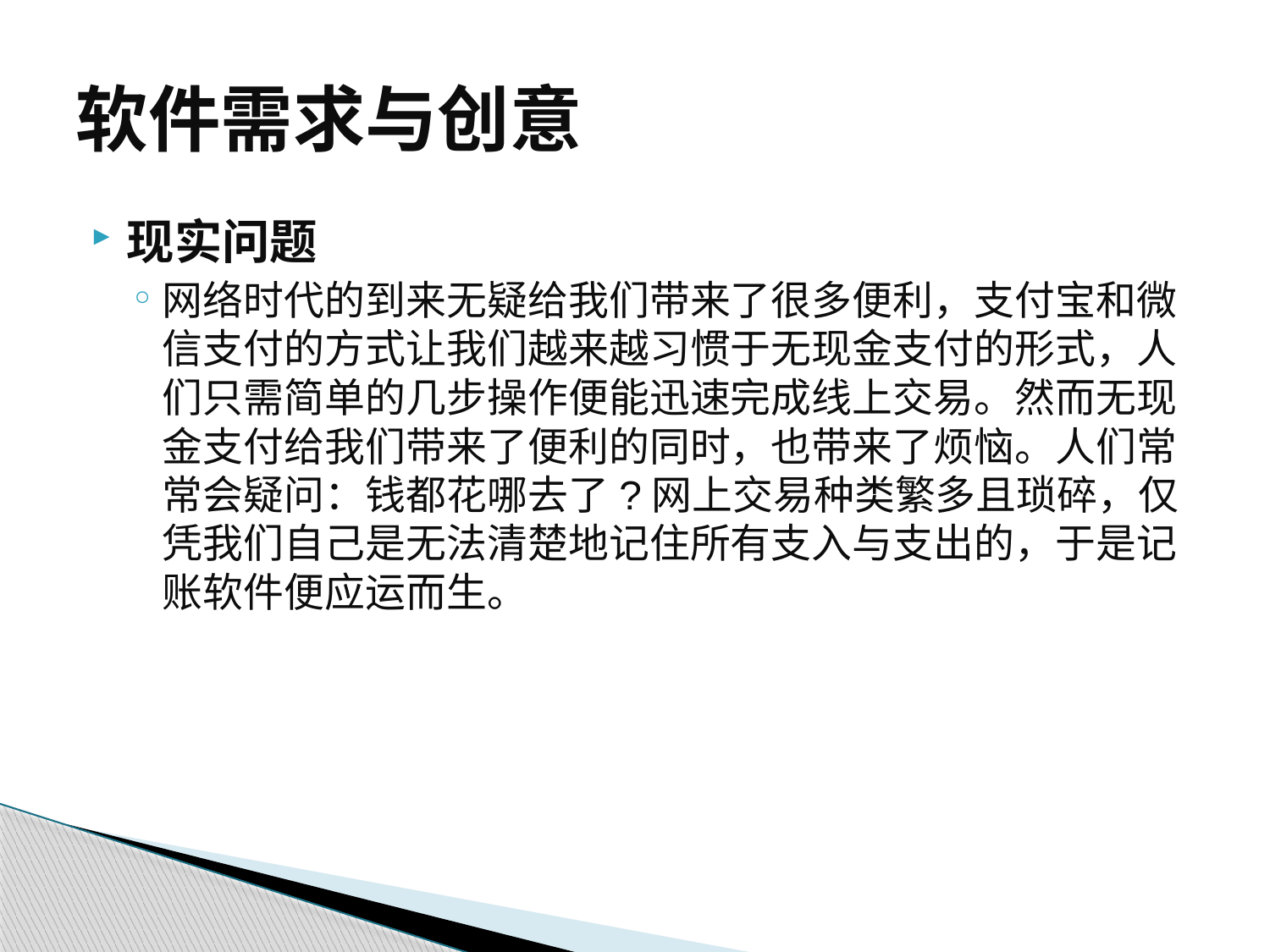

# 软件需求与创意
现实问题
网络时代的到来无疑给我们带来了很多便利，支付宝和微信支付的方式让我们越来越习惯于无现金支付的形式，人们只需简单的几步操作便能迅速完成线上交易。然而无现金支付给我们带来了便利的同时，也带来了烦恼。人们常常会疑问：钱都花哪去了?网上交易种类繁多且琐碎，仅凭我们自己是无法清楚地记住所有支入与支出的，于是记账软件便应运而生。